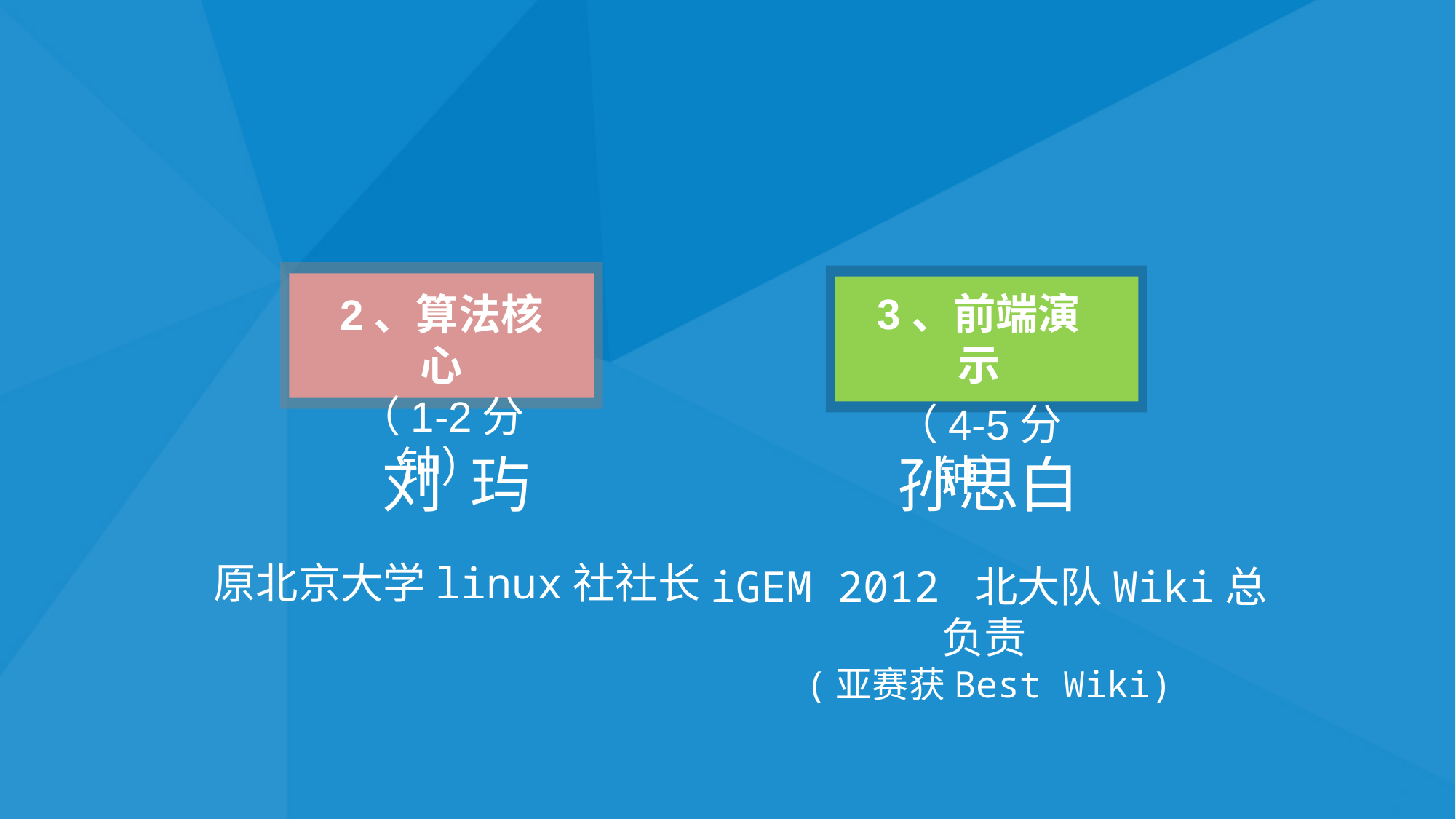

2、算法核心
（1-2分钟）

3、前端演示
（4-5分钟）
刘  玙
孙思白
原北京大学linux社社长
iGEM 2012 北大队Wiki总负责
(亚赛获Best Wiki)